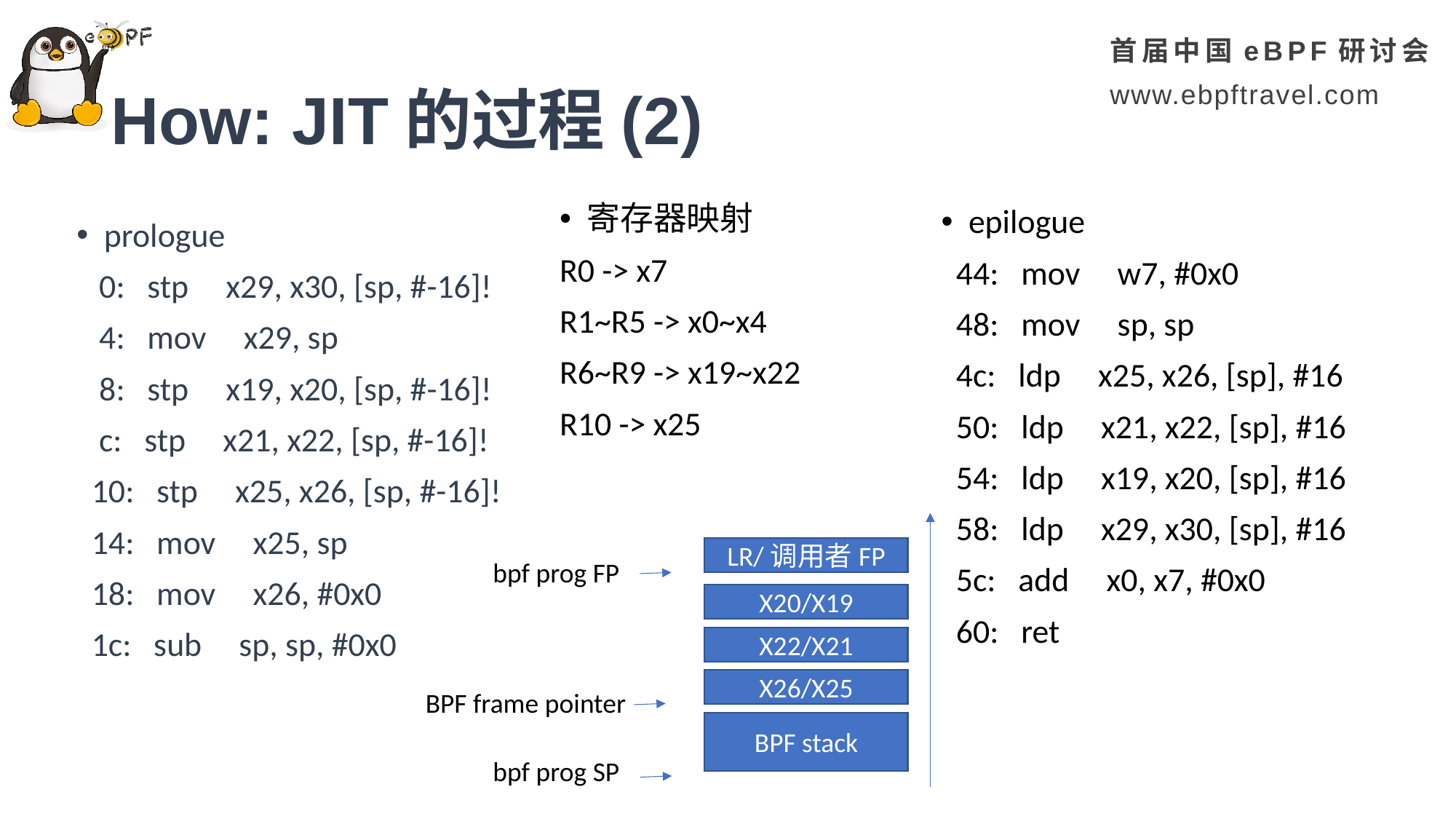

# How: JIT的过程(2)
寄存器映射
R0 -> x7
R1~R5 -> x0~x4
R6~R9 -> x19~x22
R10 -> x25

epilogue
  44:   mov     w7, #0x0
  48:   mov     sp, sp
  4c:   ldp     x25, x26, [sp], #16
  50:   ldp     x21, x22, [sp], #16
  54:   ldp     x19, x20, [sp], #16
  58:   ldp     x29, x30, [sp], #16
  5c:   add     x0, x7, #0x0
  60:   ret
prologue
   0:   stp     x29, x30, [sp, #-16]!
   4:   mov     x29, sp
   8:   stp     x19, x20, [sp, #-16]!
   c:   stp     x21, x22, [sp, #-16]!
  10:   stp     x25, x26, [sp, #-16]!
  14:   mov     x25, sp
  18:   mov     x26, #0x0
  1c:   sub     sp, sp, #0x0
LR/调用者FP
bpf prog FP
X20/X19
X22/X21
X26/X25
BPF frame pointer
BPF stack
bpf prog SP